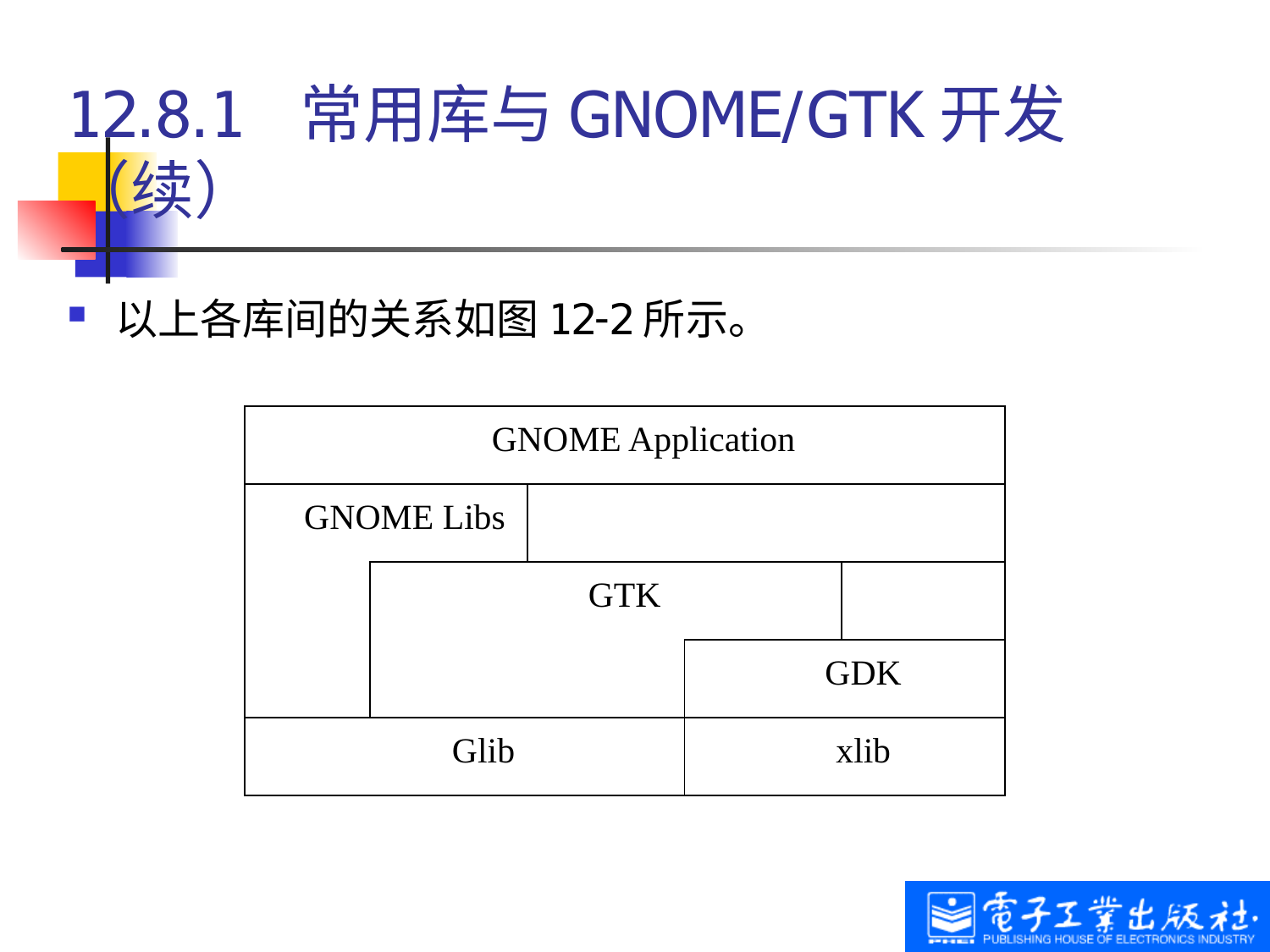

# 12.8.1  常用库与GNOME/GTK开发（续）
以上各库间的关系如图12-2所示。
| GNOME Application |  |  |  |  |
| --- | --- | --- | --- | --- |
| GNOME Libs |  |  |  |  |
|  | GTK |  |  |  |
|  |  |  | GDK |  |
| Glib |  |  | xlib |  |